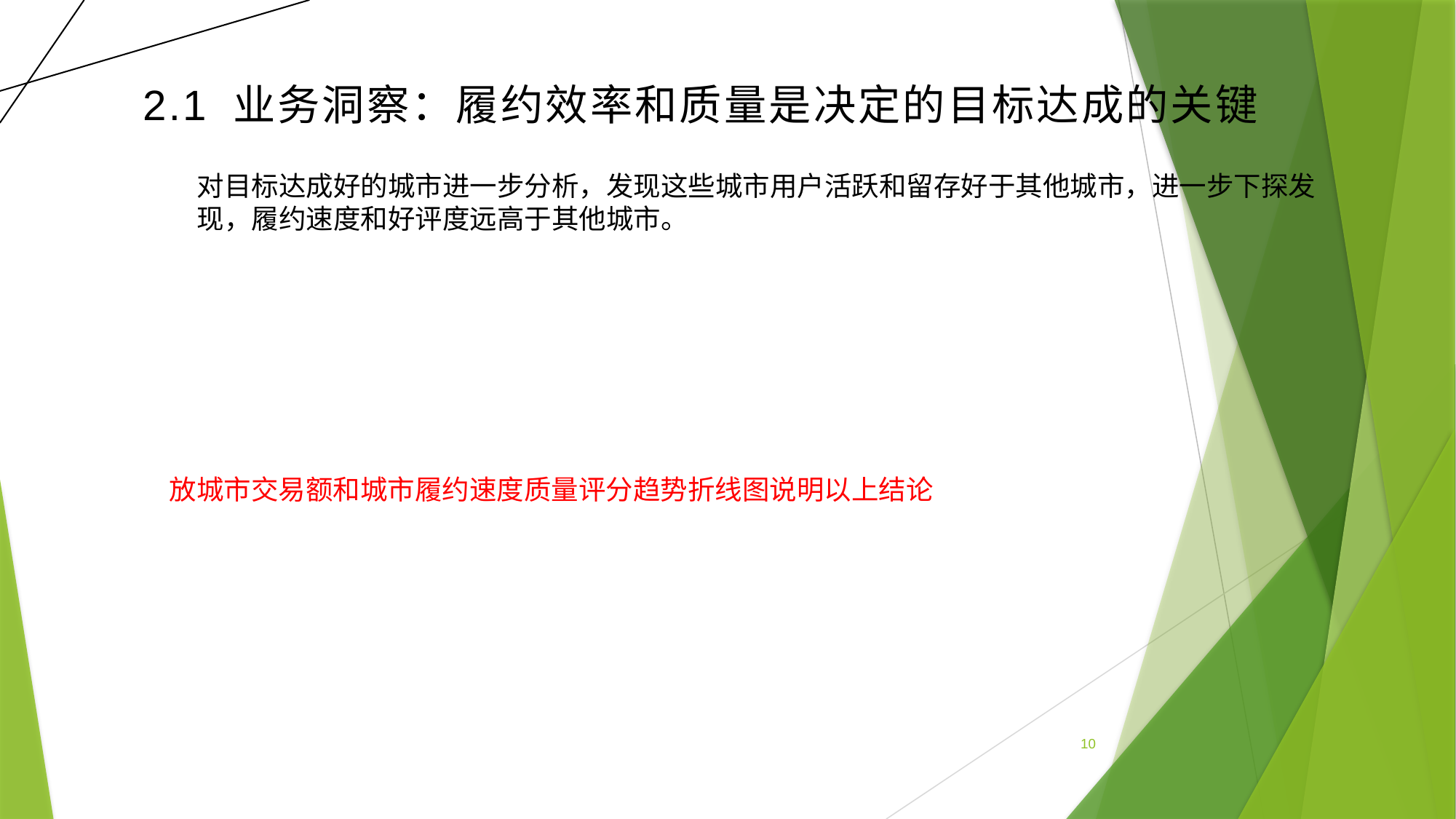

# 2.1 业务洞察：履约效率和质量是决定的目标达成的关键
对目标达成好的城市进一步分析，发现这些城市用户活跃和留存好于其他城市，进一步下探发现，履约速度和好评度远高于其他城市。
放城市交易额和城市履约速度质量评分趋势折线图说明以上结论
10